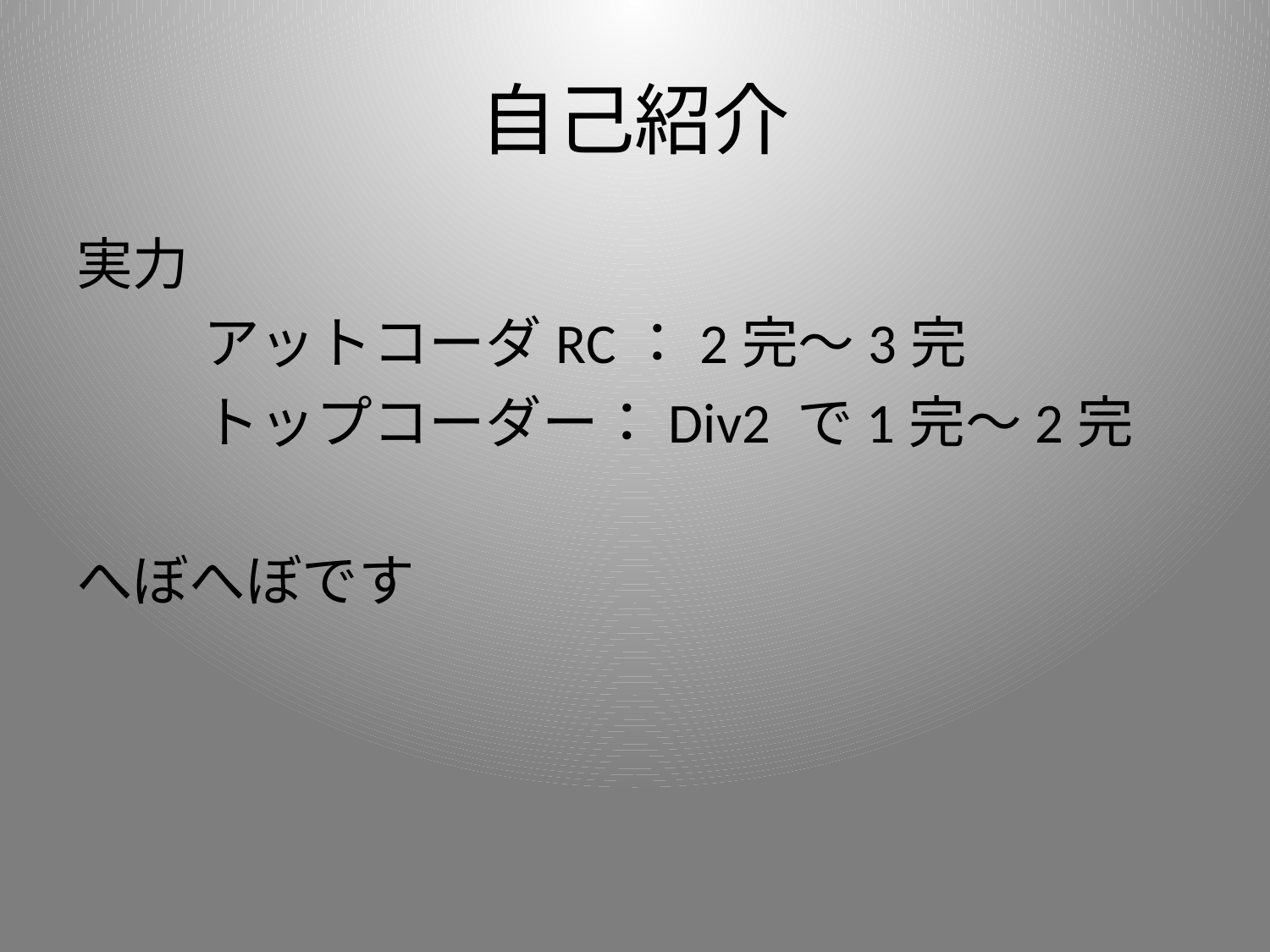

# 自己紹介
実力
	アットコーダRC：2完～3完
	トップコーダー：Div2 で1完～2完

へぼへぼです